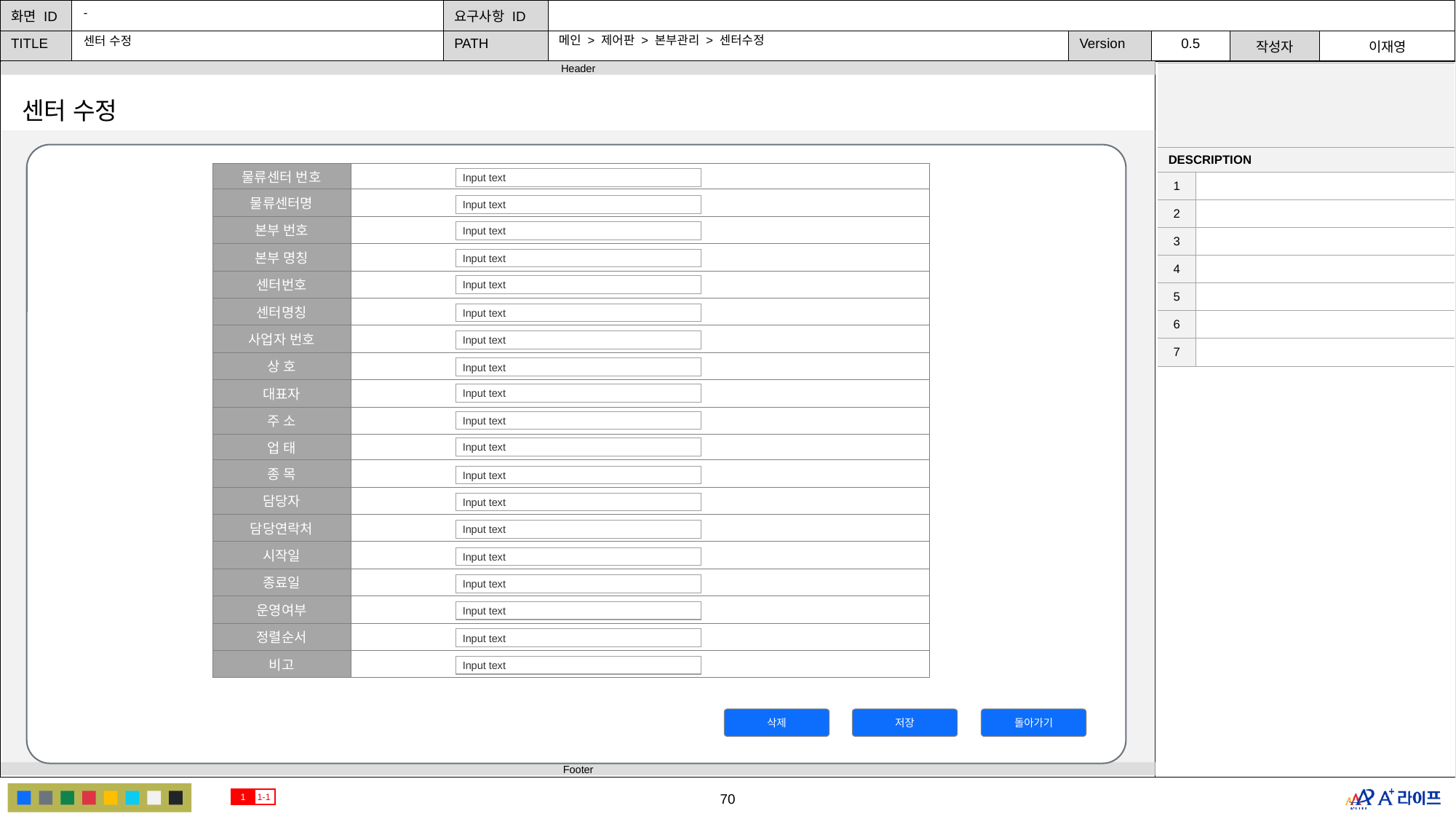

-

메인 > 제어판 > 본부관리 > 센터수정
센터 수정
|  |  |
| --- | --- |
| DESCRIPTION |  |
| 1 |  |
| 2 |  |
| 3 |  |
| 4 |  |
| 5 |  |
| 6 |  |
| 7 |  |
센터 수정

| 물류센터 번호 |  |
| --- | --- |
| 물류센터명 |  |
| 본부 번호 |  |
| 본부 명칭 |  |
| 센터번호 |  |
| 센터명칭 |  |
| 사업자 번호 |  |
| 상 호 |  |
| 대표자 |  |
| 주 소 |  |
| 업 태 |  |
| 종 목 |  |
| 담당자 |  |
| 담당연락처 |  |
| 시작일 |  |
| 종료일 |  |
| 운영여부 |  |
| 정렬순서 |  |
| 비고 |  |
Input text
Input text
Input text
Input text
Input text
Input text
Input text
Input text
Input text
Input text
Input text
Input text
Input text
Input text
Input text
Input text
Input text
Input text
Input text
삭제
저장
돌아가기
1
1-1